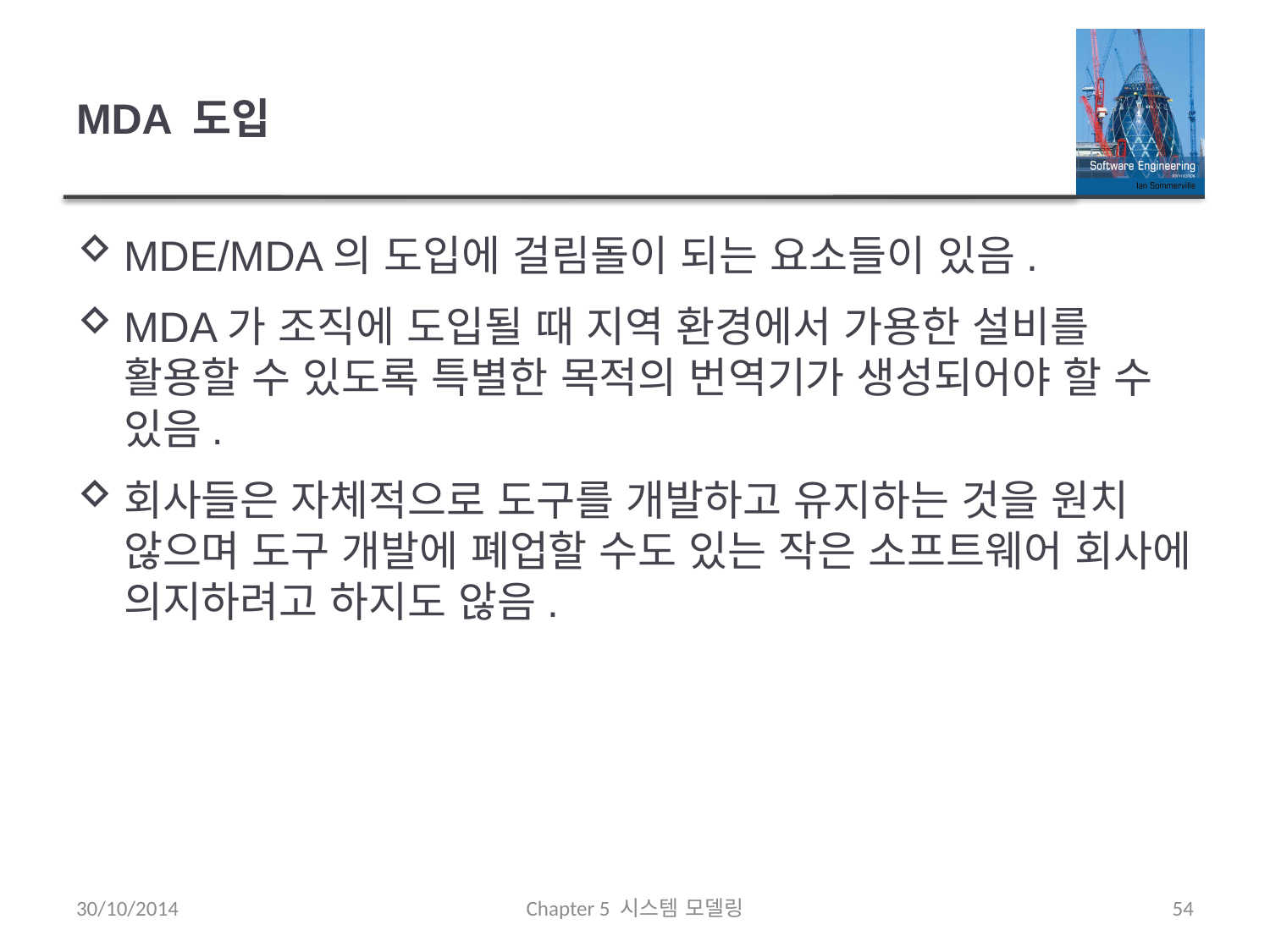

# MDA 도입
MDE/MDA의 도입에 걸림돌이 되는 요소들이 있음.
MDA가 조직에 도입될 때 지역 환경에서 가용한 설비를 활용할 수 있도록 특별한 목적의 번역기가 생성되어야 할 수 있음.
회사들은 자체적으로 도구를 개발하고 유지하는 것을 원치 않으며 도구 개발에 폐업할 수도 있는 작은 소프트웨어 회사에 의지하려고 하지도 않음.
30/10/2014
Chapter 5 시스템 모델링
54